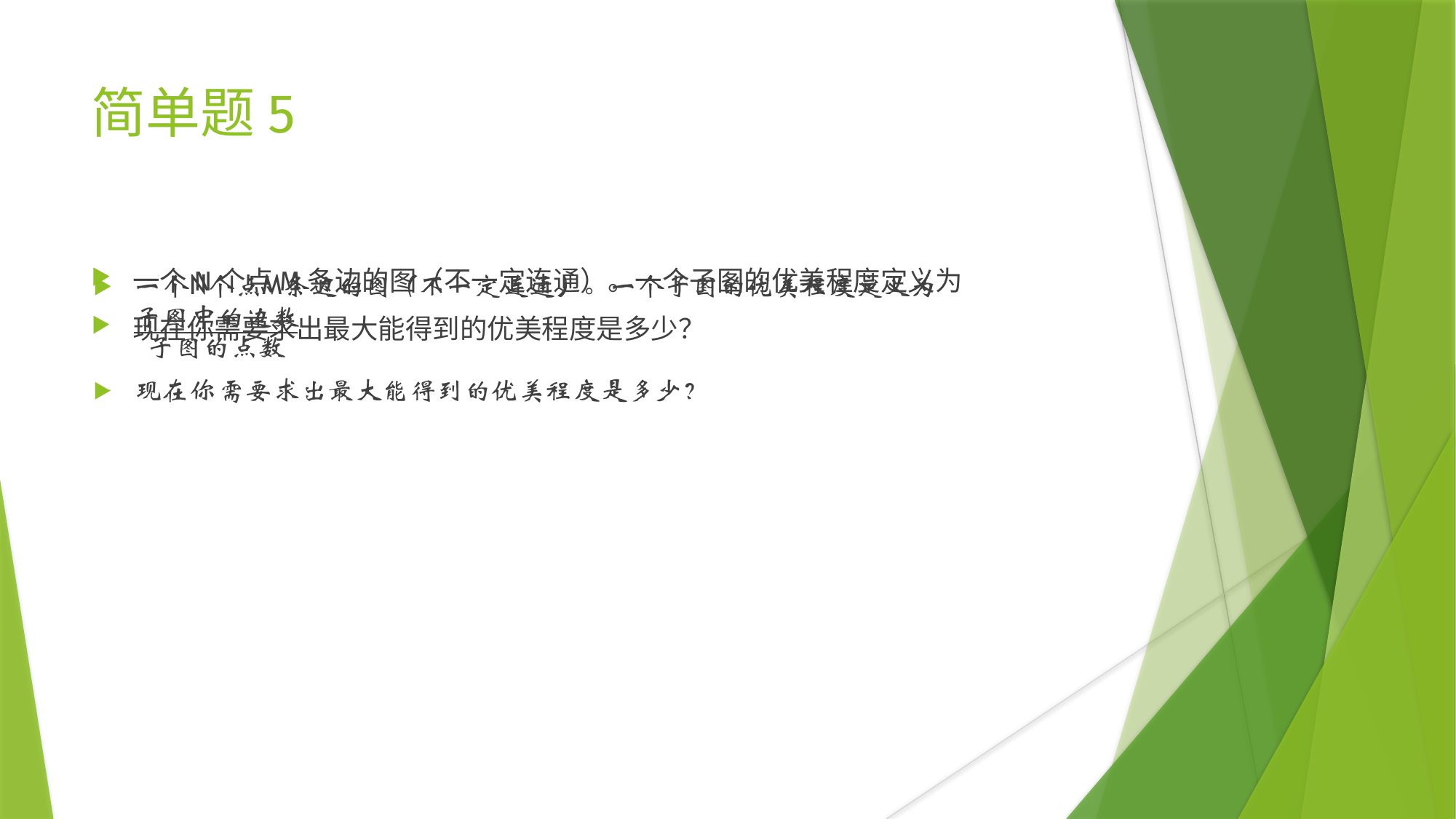

简单题5
一个N个点M条边的图（不一定连通）。一个子图的优美程度定义为
现在你需要求出最大能得到的优美程度是多少？